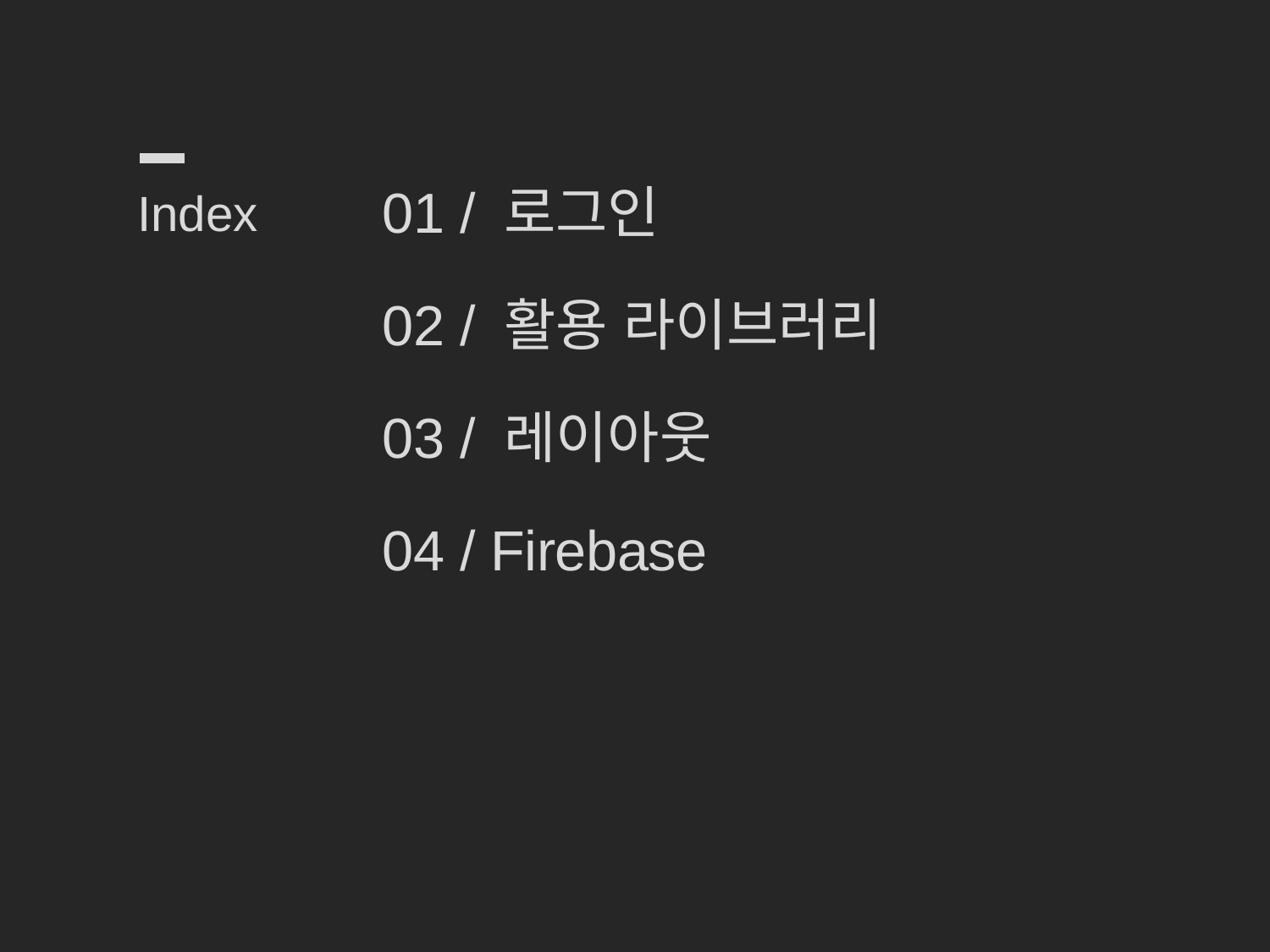

01 / 로그인
02 / 활용 라이브러리
03 / 레이아웃
04 / Firebase